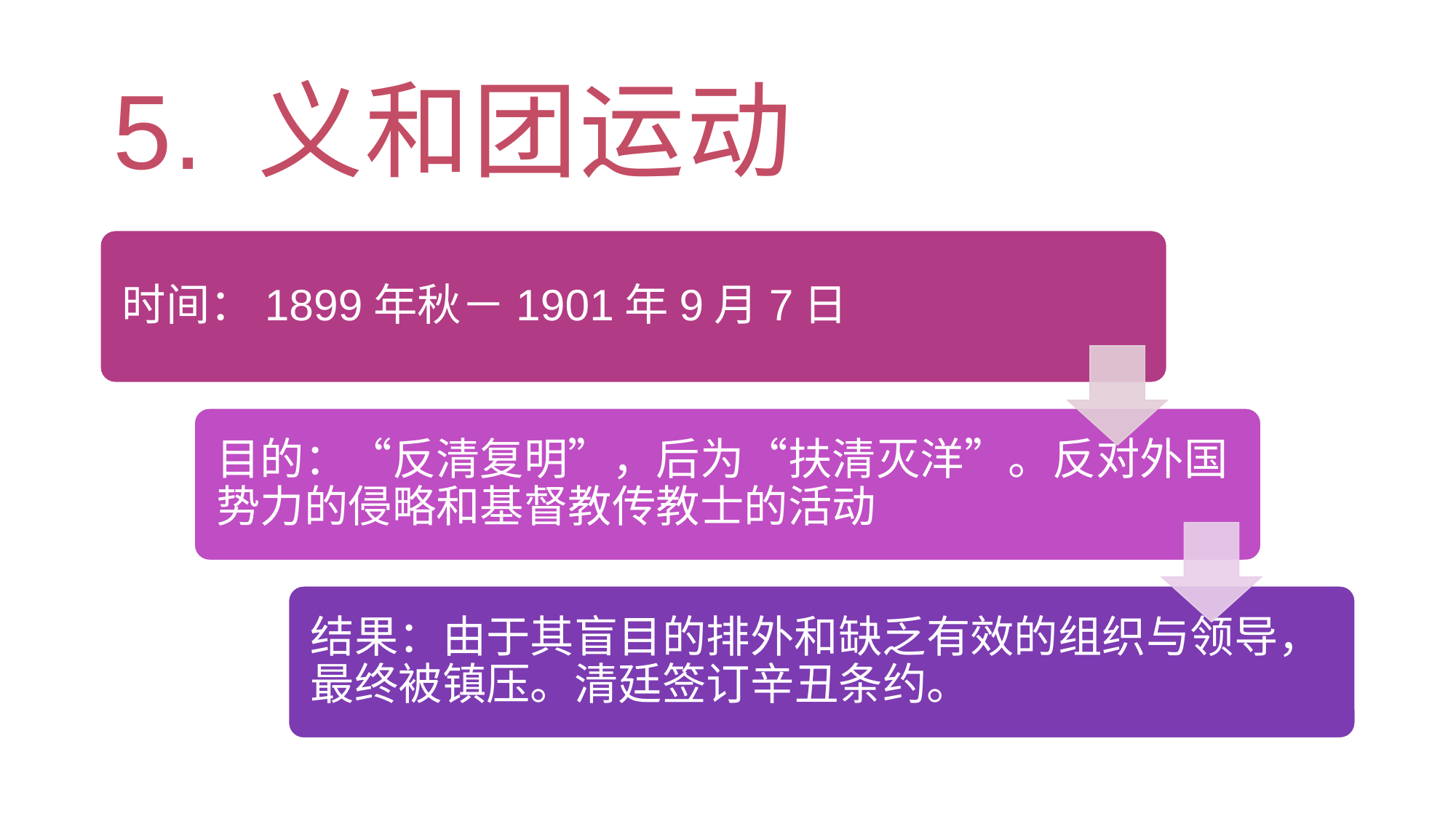

# 5. 义和团运动
时间：1899年秋－1901年9月7日
目的：“反清复明”，后为“扶清灭洋”。反对外国势力的侵略和基督教传教士的活动
结果：由于其盲目的排外和缺乏有效的组织与领导，最终被镇压。清廷签订辛丑条约。